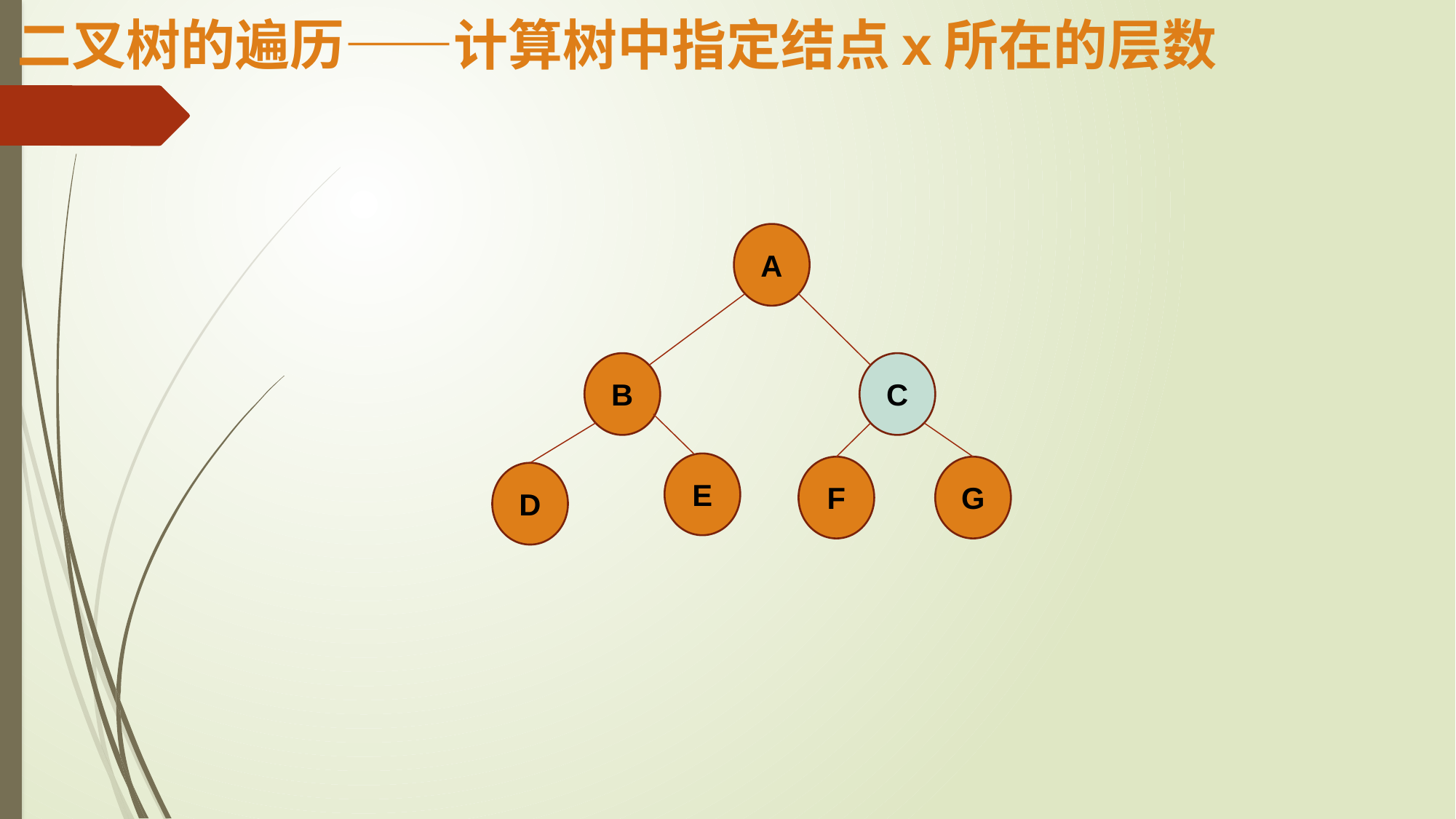

二叉树的遍历——计算树中指定结点x所在的层数
A
B
C
E
F
G
D